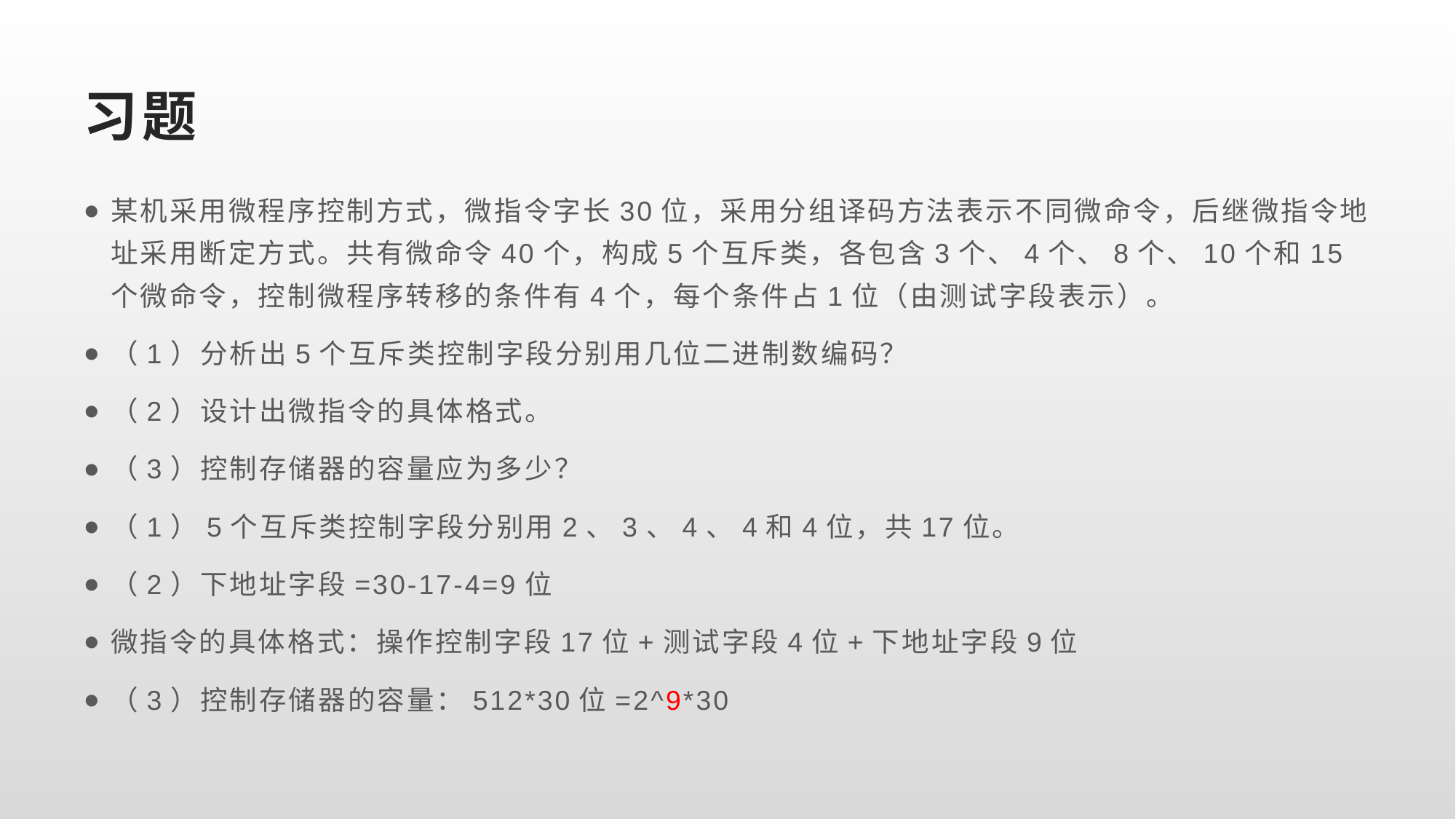

# 习题
某机采用微程序控制方式，微指令字长30位，采用分组译码方法表示不同微命令，后继微指令地址采用断定方式。共有微命令40个，构成5个互斥类，各包含3个、4个、8个、10个和15个微命令，控制微程序转移的条件有4个，每个条件占1位（由测试字段表示）。
（1）分析出5个互斥类控制字段分别用几位二进制数编码？
（2）设计出微指令的具体格式。
（3）控制存储器的容量应为多少？
（1）5个互斥类控制字段分别用2、3、4、4和4位，共17位。
（2）下地址字段=30-17-4=9位
微指令的具体格式：操作控制字段17位+测试字段4位+下地址字段9位
（3）控制存储器的容量：512*30位=2^9*30